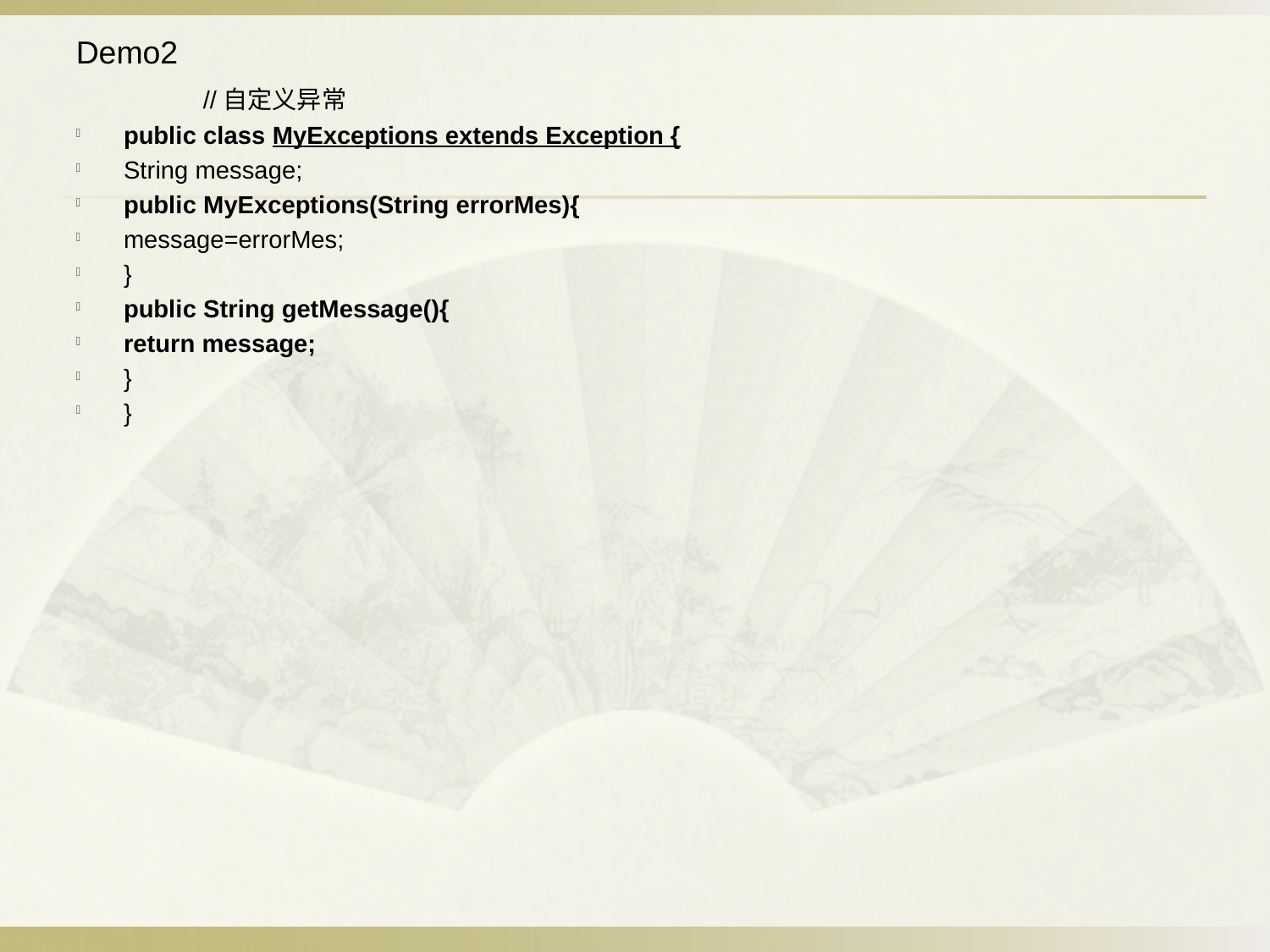

Demo2
	//自定义异常
public class MyExceptions extends Exception {
String message;
public MyExceptions(String errorMes){
message=errorMes;
}
public String getMessage(){
return message;
}
}